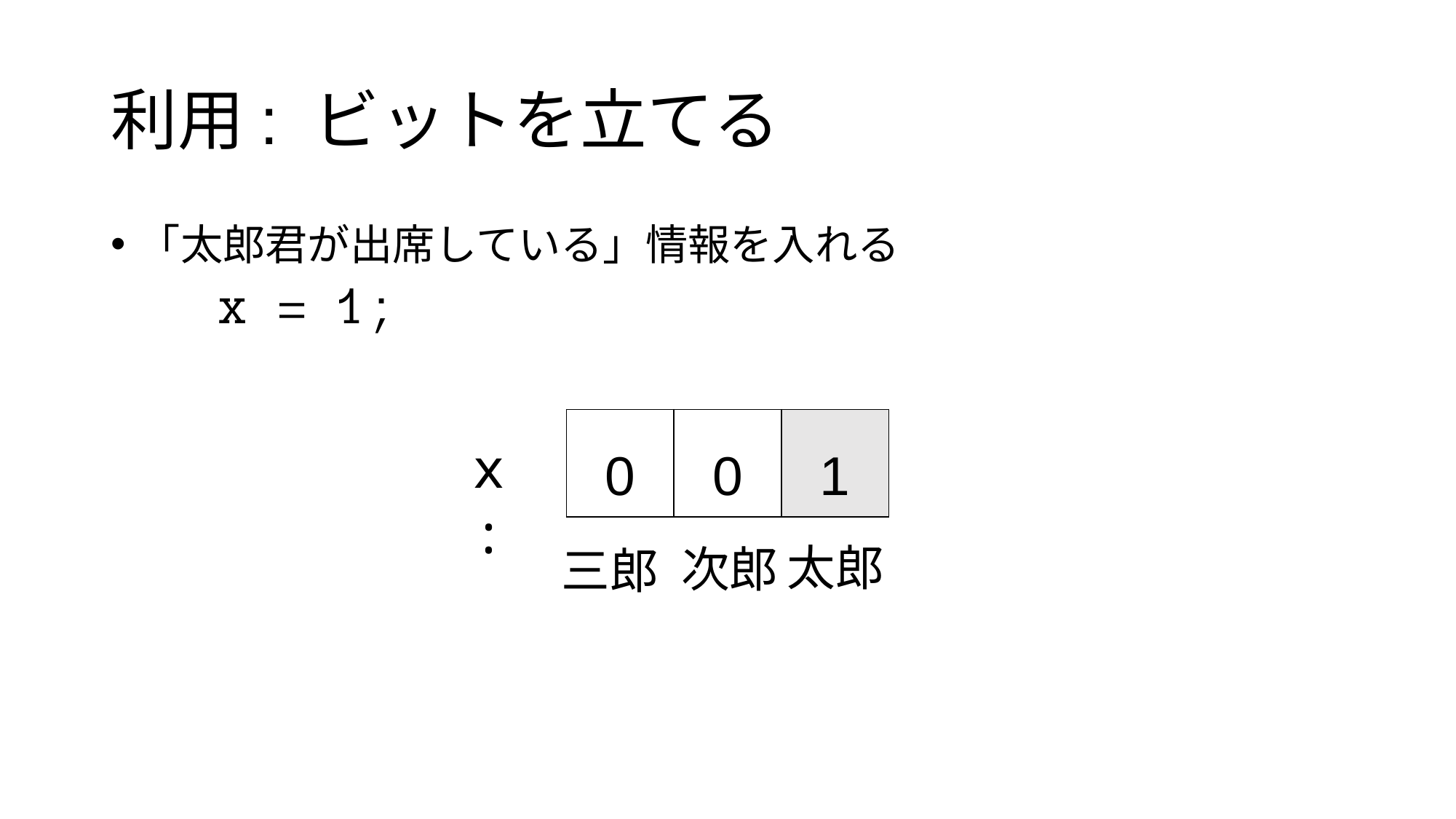

# 利用: ビットを立てる
「太郎君が出席している」情報を入れる
x = 1;

| 0 | 0 | 1 |
| --- | --- | --- |
x:
太郎
次郎
三郎